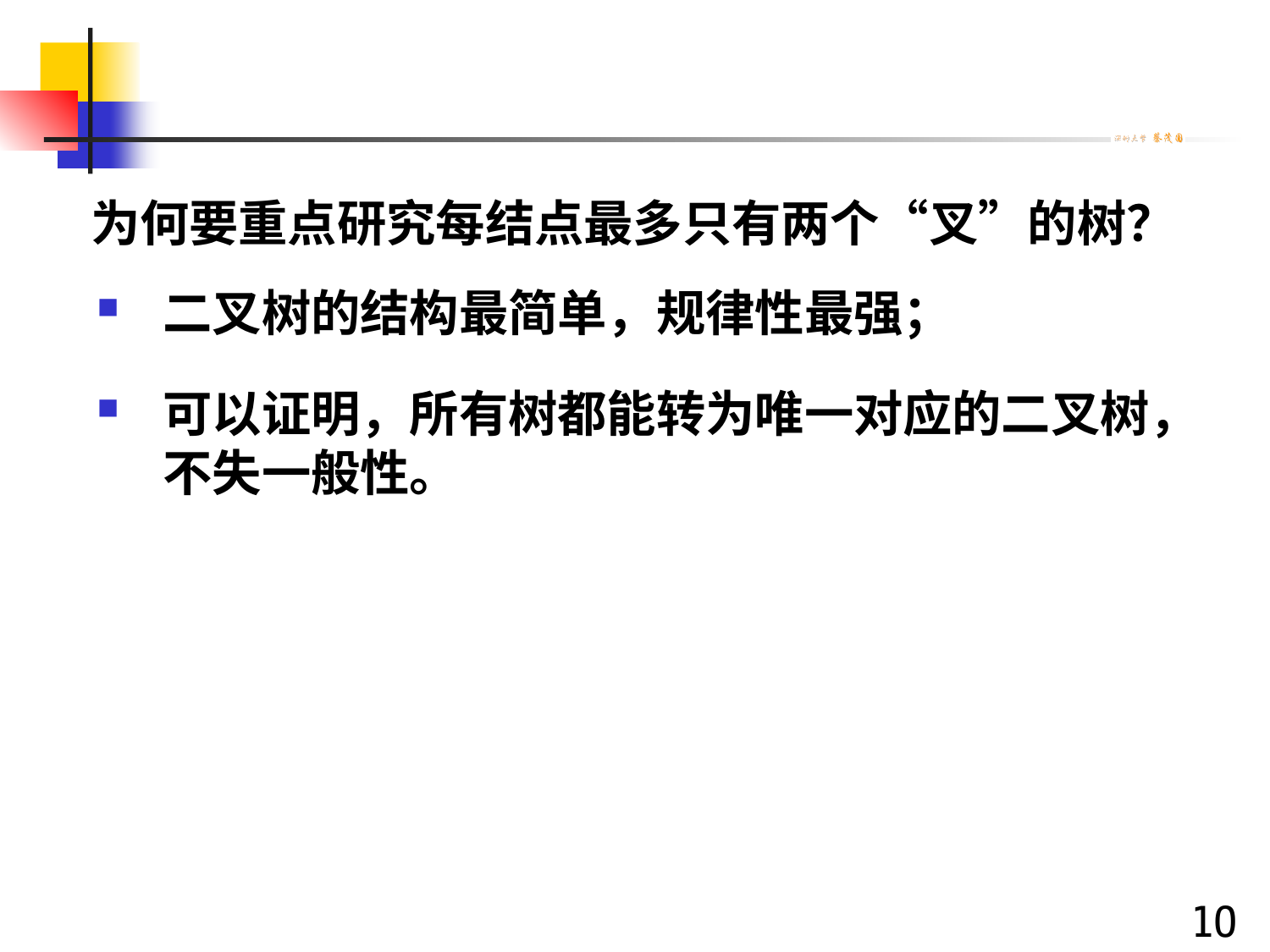

为何要重点研究每结点最多只有两个“叉”的树？
二叉树的结构最简单，规律性最强；
可以证明，所有树都能转为唯一对应的二叉树，不失一般性。
10